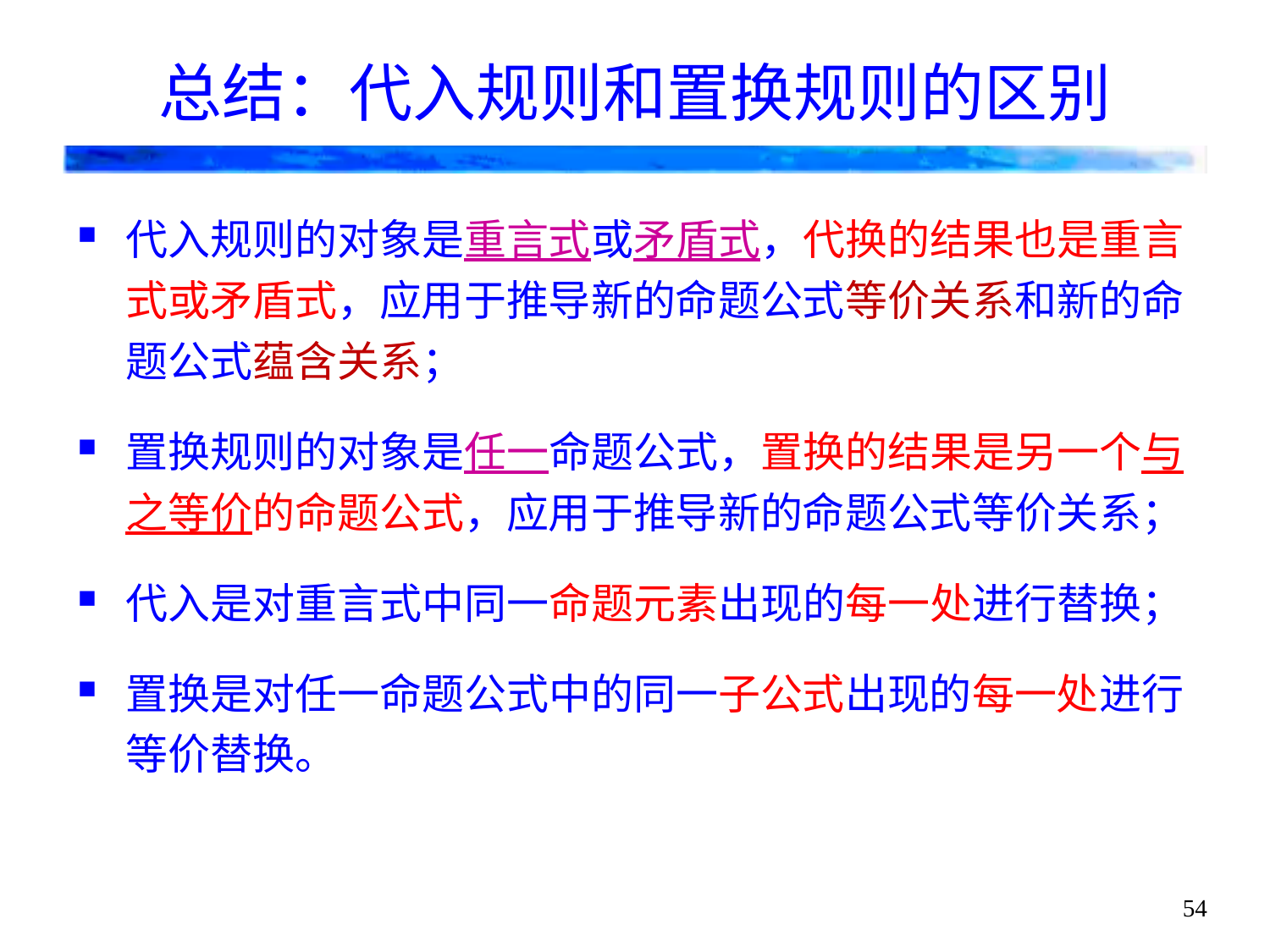

# 总结：代入规则和置换规则的区别
代入规则的对象是重言式或矛盾式，代换的结果也是重言式或矛盾式，应用于推导新的命题公式等价关系和新的命题公式蕴含关系；
置换规则的对象是任一命题公式，置换的结果是另一个与之等价的命题公式，应用于推导新的命题公式等价关系；
代入是对重言式中同一命题元素出现的每一处进行替换；
置换是对任一命题公式中的同一子公式出现的每一处进行等价替换。
54